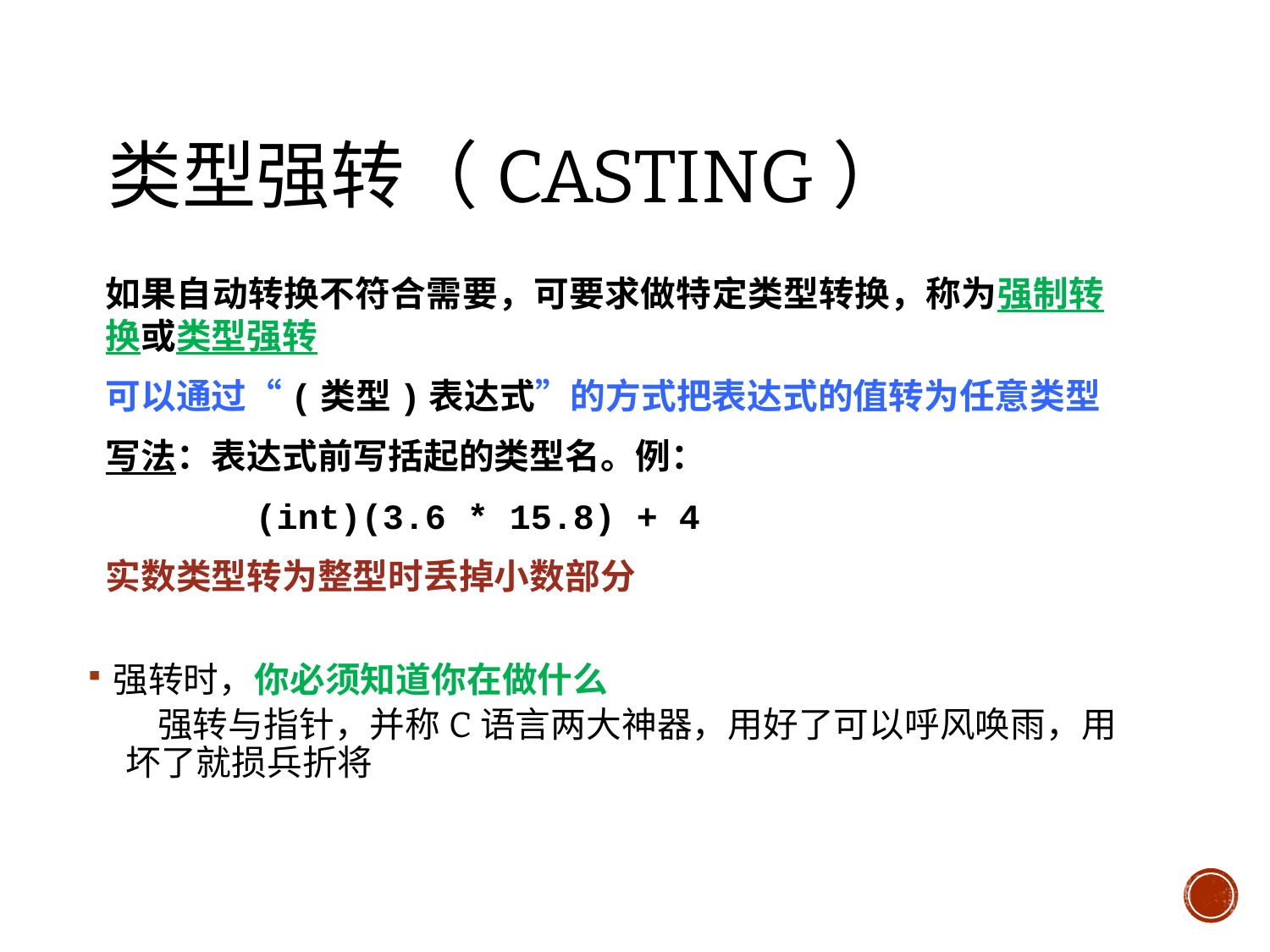

# 类型强转（Casting）
如果自动转换不符合需要，可要求做特定类型转换，称为强制转换或类型强转
可以通过“(类型)表达式”的方式把表达式的值转为任意类型
写法：表达式前写括起的类型名。例：
　　　　(int)(3.6 * 15.8) + 4
实数类型转为整型时丢掉小数部分
强转时，你必须知道你在做什么
   强转与指针，并称C语言两大神器，用好了可以呼风唤雨，用坏了就损兵折将

64